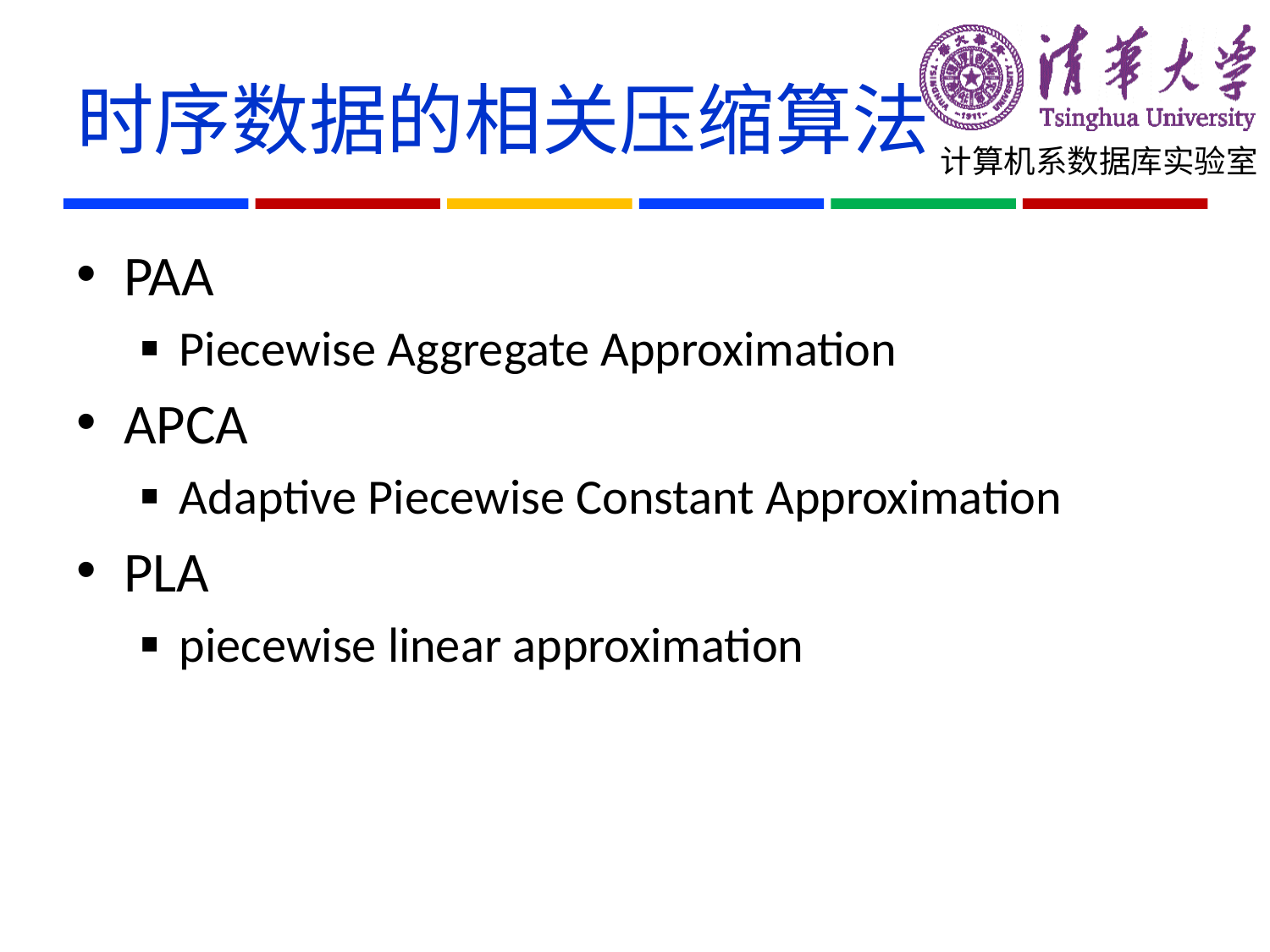

# 时序数据的相关压缩算法
PAA
Piecewise Aggregate Approximation
APCA
Adaptive Piecewise Constant Approximation
PLA
piecewise linear approximation